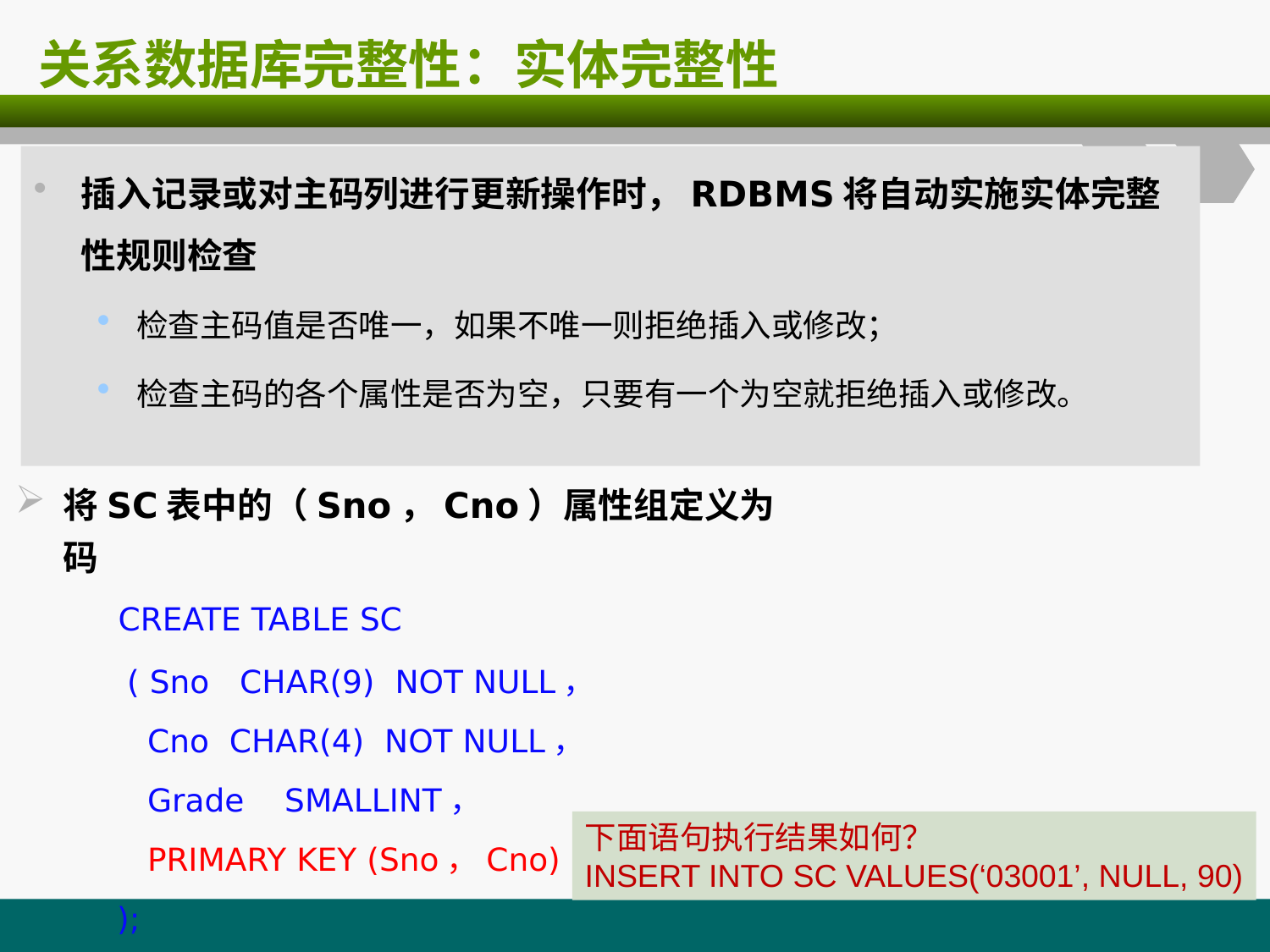

# 关系数据库完整性：实体完整性
插入记录或对主码列进行更新操作时，RDBMS将自动实施实体完整性规则检查
检查主码值是否唯一，如果不唯一则拒绝插入或修改；
检查主码的各个属性是否为空，只要有一个为空就拒绝插入或修改。

将SC表中的（Sno，Cno）属性组定义为码
      CREATE TABLE SC
           ( Sno   CHAR(9)  NOT NULL，
             Cno  CHAR(4)  NOT NULL，
             Grade    SMALLINT，
             PRIMARY KEY (Sno，Cno)
          );
下面语句执行结果如何？
INSERT INTO SC VALUES(‘03001’, NULL, 90)